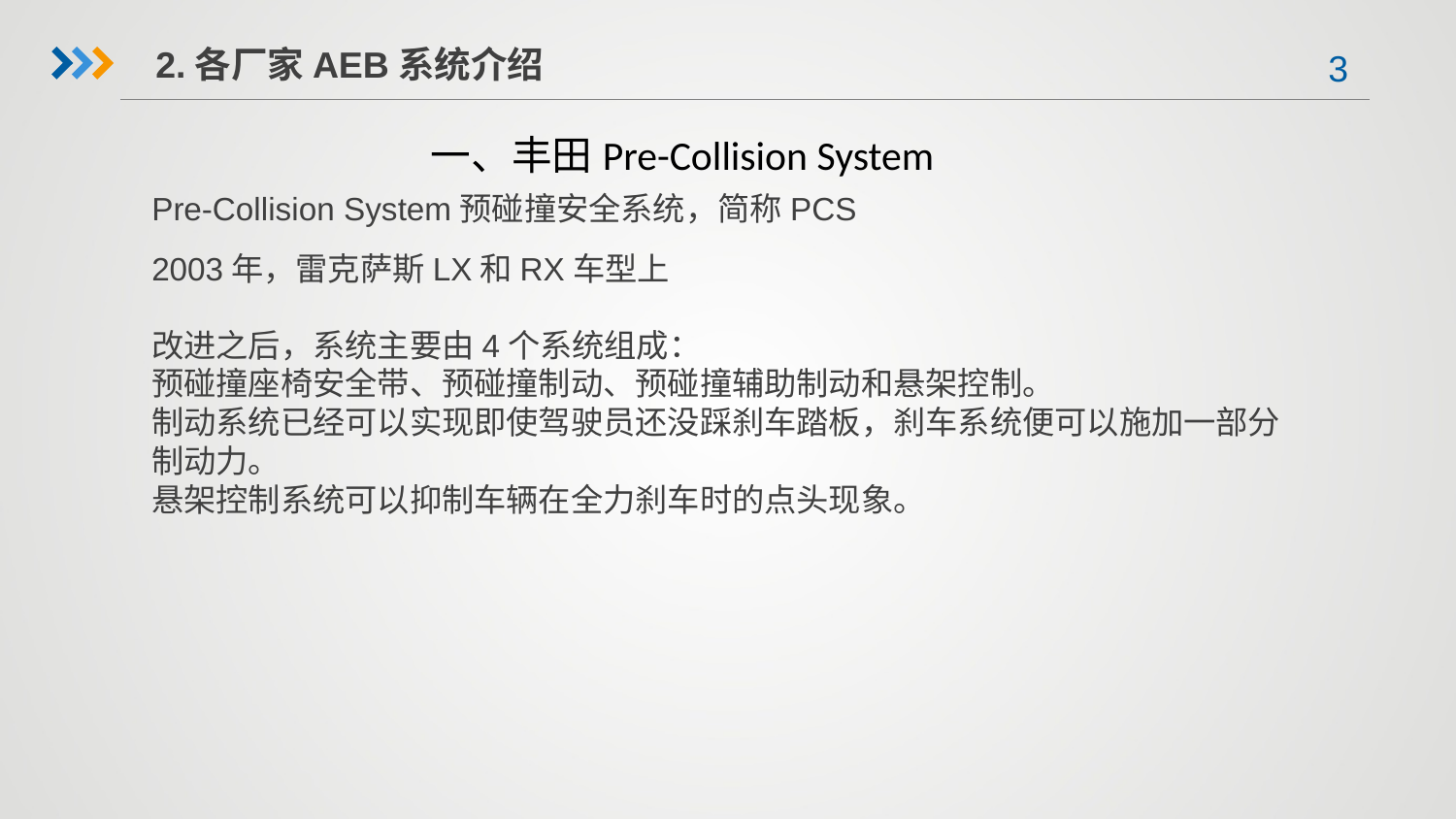

2.各厂家AEB系统介绍
一、丰田Pre-Collision System
Pre-Collision System预碰撞安全系统，简称PCS
2003年，雷克萨斯LX和RX车型上
改进之后，系统主要由4个系统组成：
预碰撞座椅安全带、预碰撞制动、预碰撞辅助制动和悬架控制。
制动系统已经可以实现即使驾驶员还没踩刹车踏板，刹车系统便可以施加一部分制动力。
悬架控制系统可以抑制车辆在全力刹车时的点头现象。